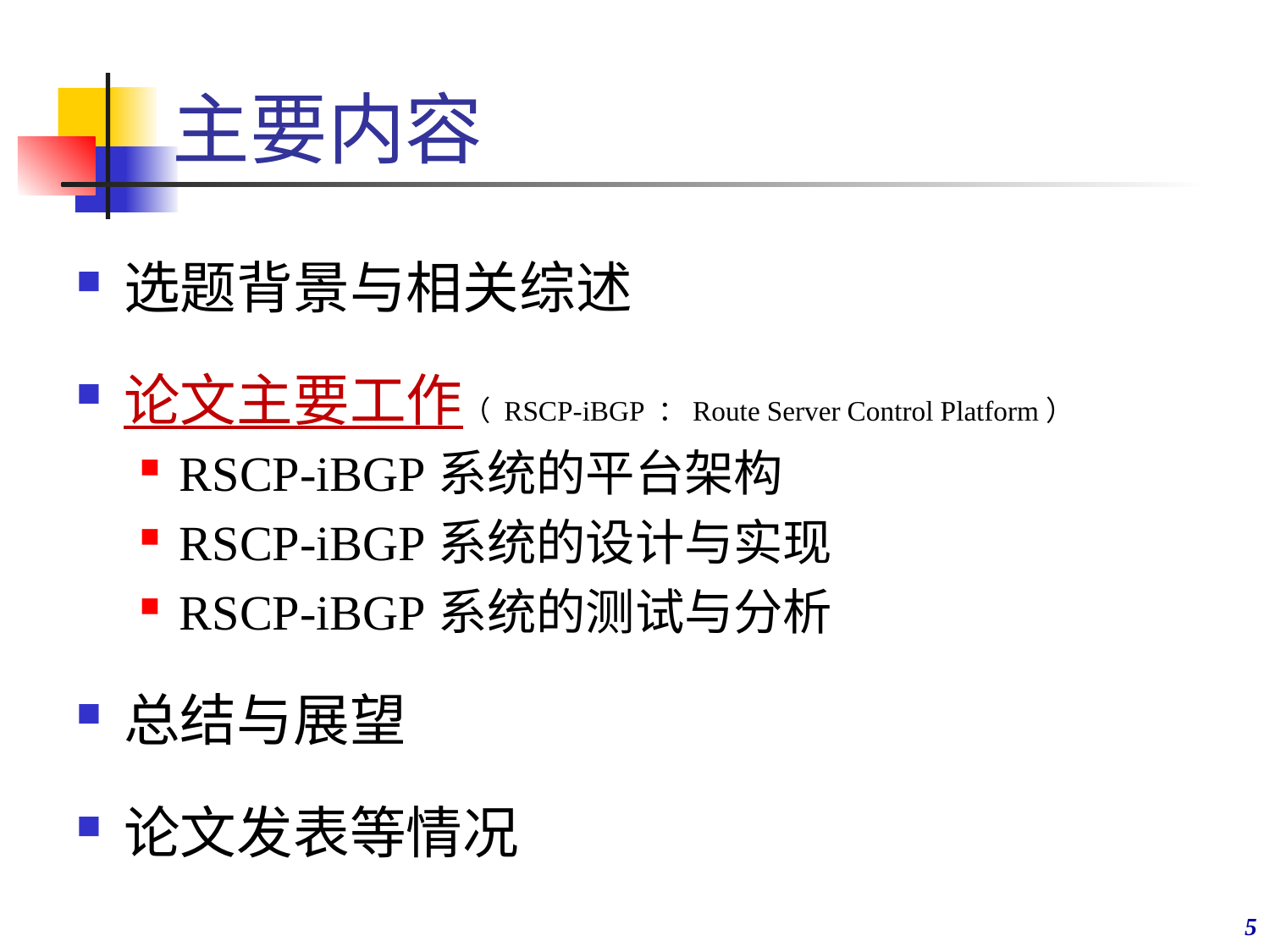

# 主要内容
选题背景与相关综述
论文主要工作（ RSCP-iBGP ：Route Server Control Platform）
RSCP-iBGP系统的平台架构
RSCP-iBGP系统的设计与实现
RSCP-iBGP系统的测试与分析
总结与展望
论文发表等情况

5